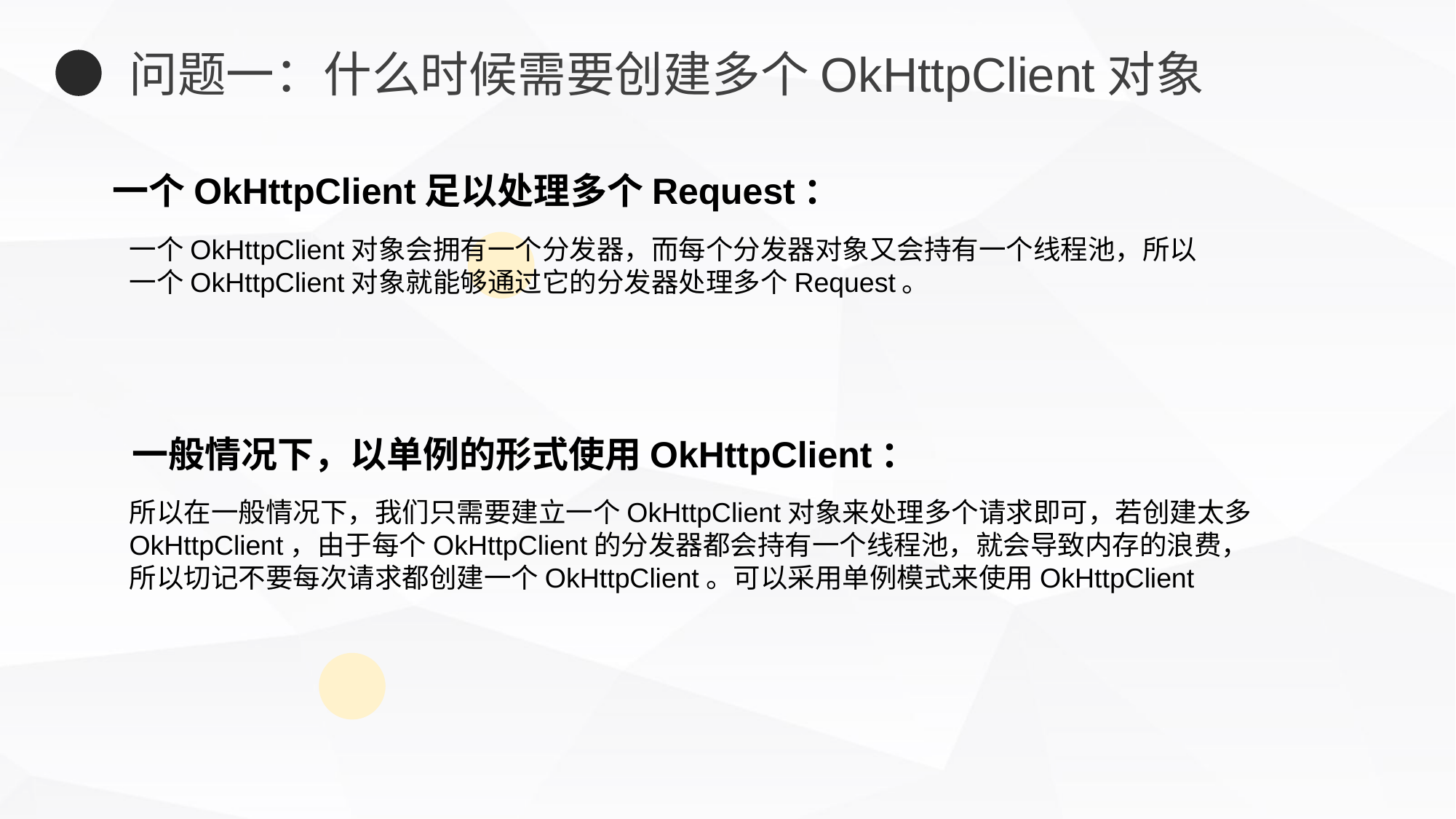

问题一：什么时候需要创建多个OkHttpClient对象

一个OkHttpClient足以处理多个Request：
一个OkHttpClient对象会拥有一个分发器，而每个分发器对象又会持有一个线程池，所以一个OkHttpClient对象就能够通过它的分发器处理多个Request。

一般情况下，以单例的形式使用OkHttpClient：
所以在一般情况下，我们只需要建立一个OkHttpClient对象来处理多个请求即可，若创建太多OkHttpClient，由于每个OkHttpClient的分发器都会持有一个线程池，就会导致内存的浪费，
所以切记不要每次请求都创建一个OkHttpClient。可以采用单例模式来使用OkHttpClient